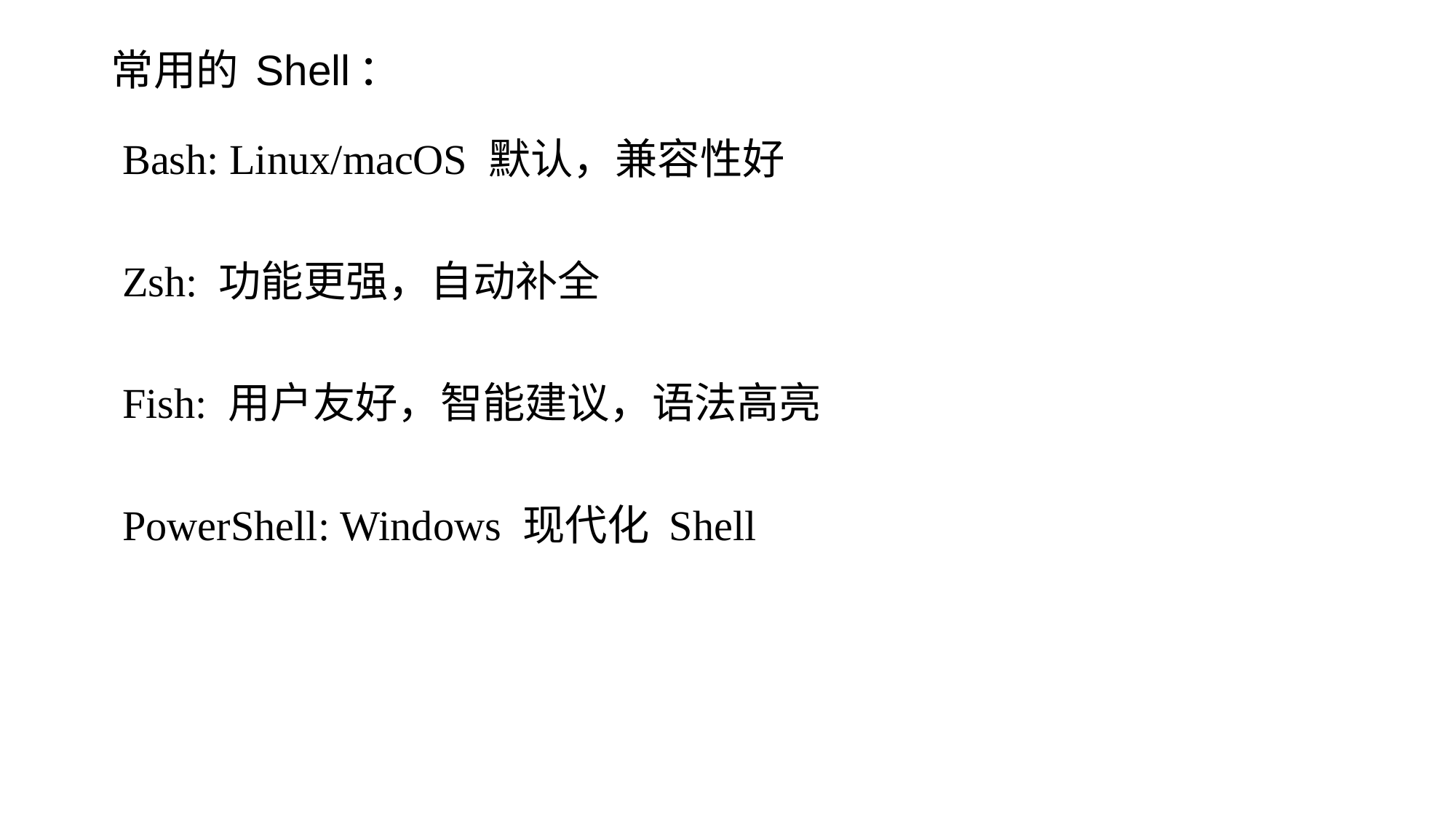

# 常用的 Shell：
Bash: Linux/macOS 默认，兼容性好

Zsh: 功能更强，自动补全

Fish: 用户友好，智能建议，语法高亮

PowerShell: Windows 现代化 Shell